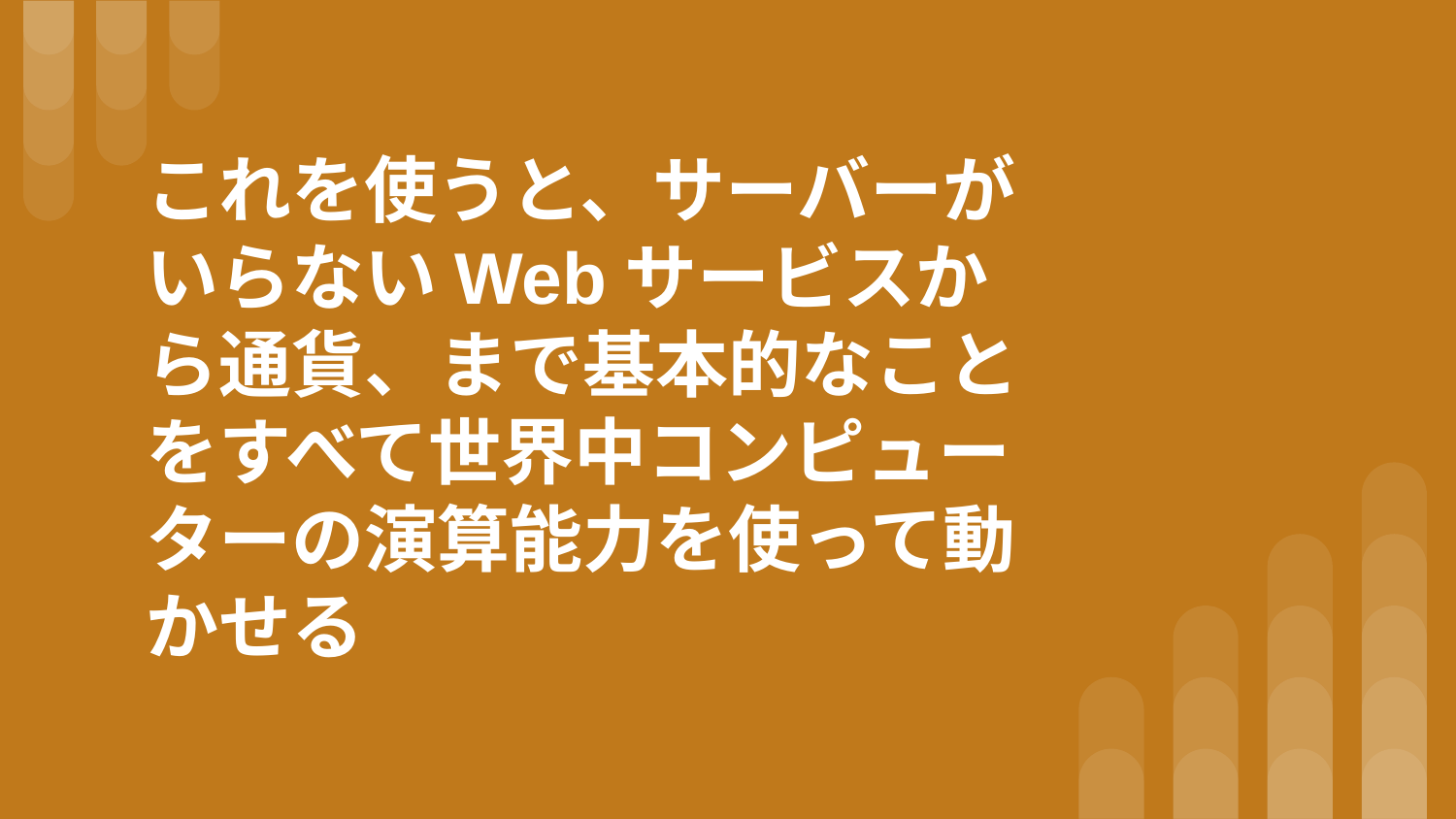

# これを使うと、サーバーがいらないWebサービスから通貨、まで基本的なことをすべて世界中コンピューターの演算能力を使って動かせる